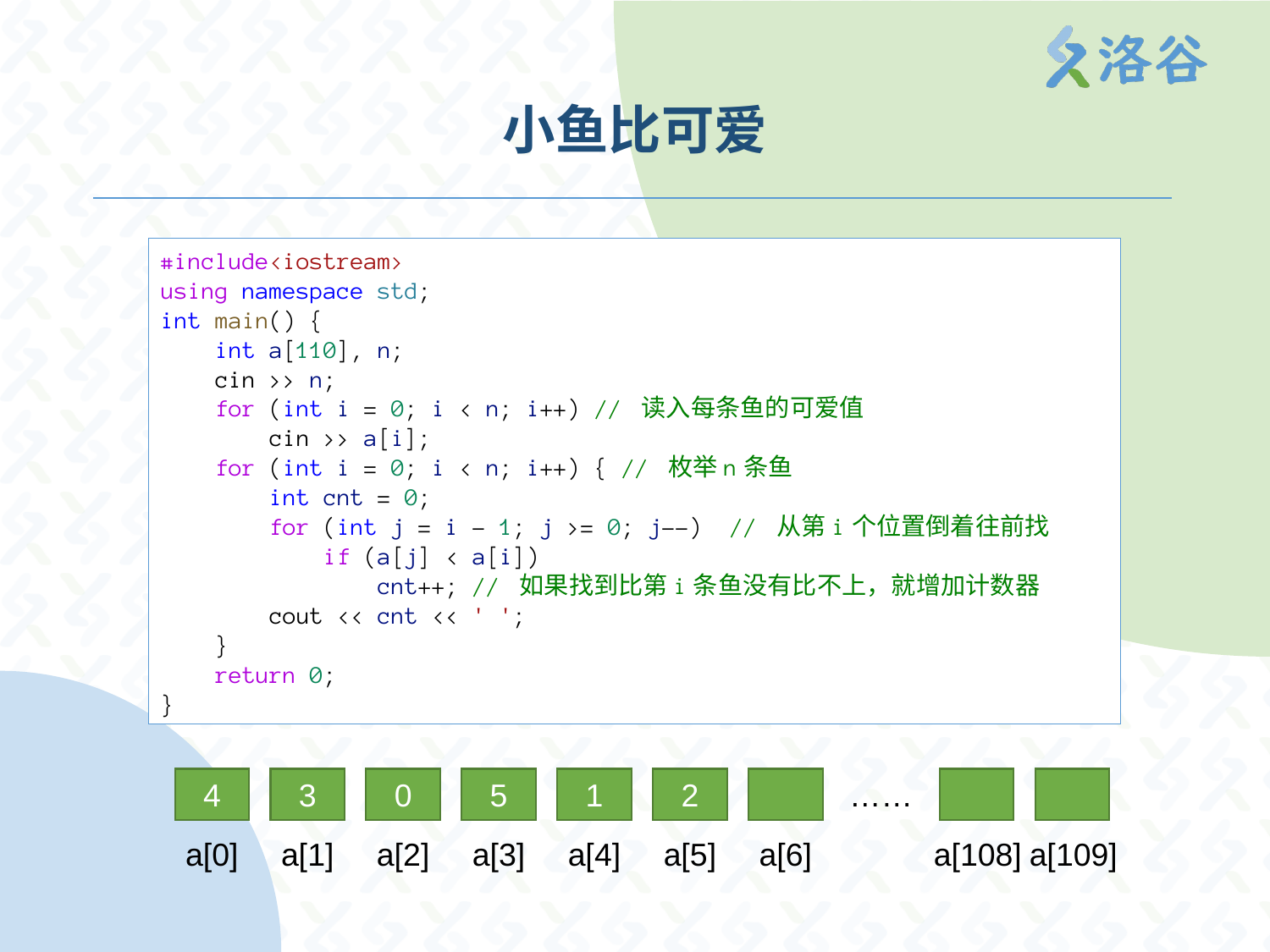

# 小鱼比可爱

#include<iostream>
using namespace std;
int main() {
    int a[110], n;
    cin >> n;
    for (int i = 0; i < n; i++) // 读入每条鱼的可爱值
        cin >> a[i];
    for (int i = 0; i < n; i++) { // 枚举n条鱼
        int cnt = 0;
        for (int j = i - 1; j >= 0; j--)  // 从第i个位置倒着往前找
            if (a[j] < a[i])
                cnt++; // 如果找到比第i条鱼没有比不上，就增加计数器
        cout << cnt << ' ';
    }
    return 0;
}
4
3
0
5
1
2

……

a[0]
a[1]
a[2]
a[3]
a[4]
a[5]
a[6]
a[108]
a[109]